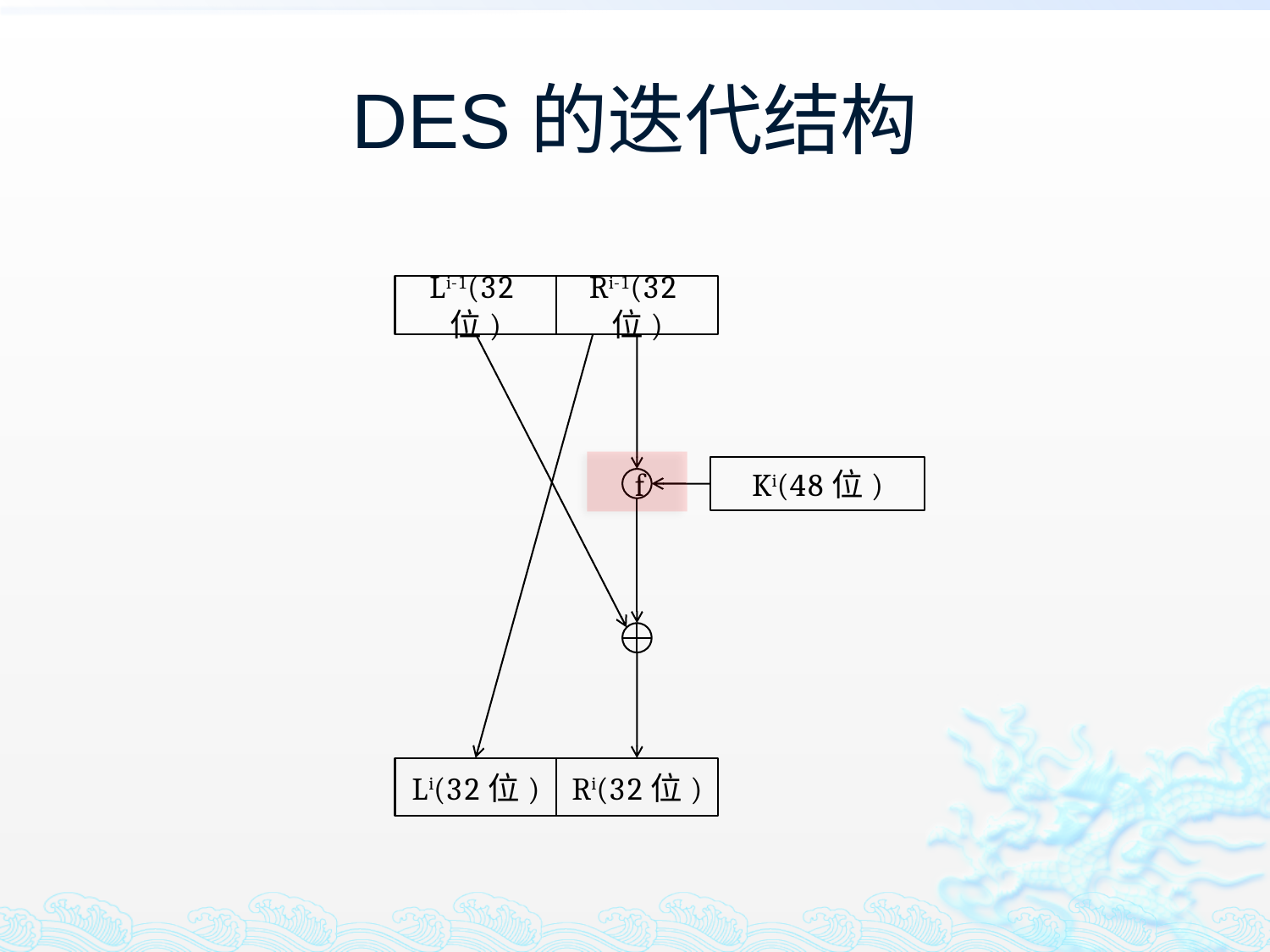

# DES的迭代结构
Li-1(32位)
Ri-1(32位)
Ki(48位)
f

Li(32位)
Ri(32位)